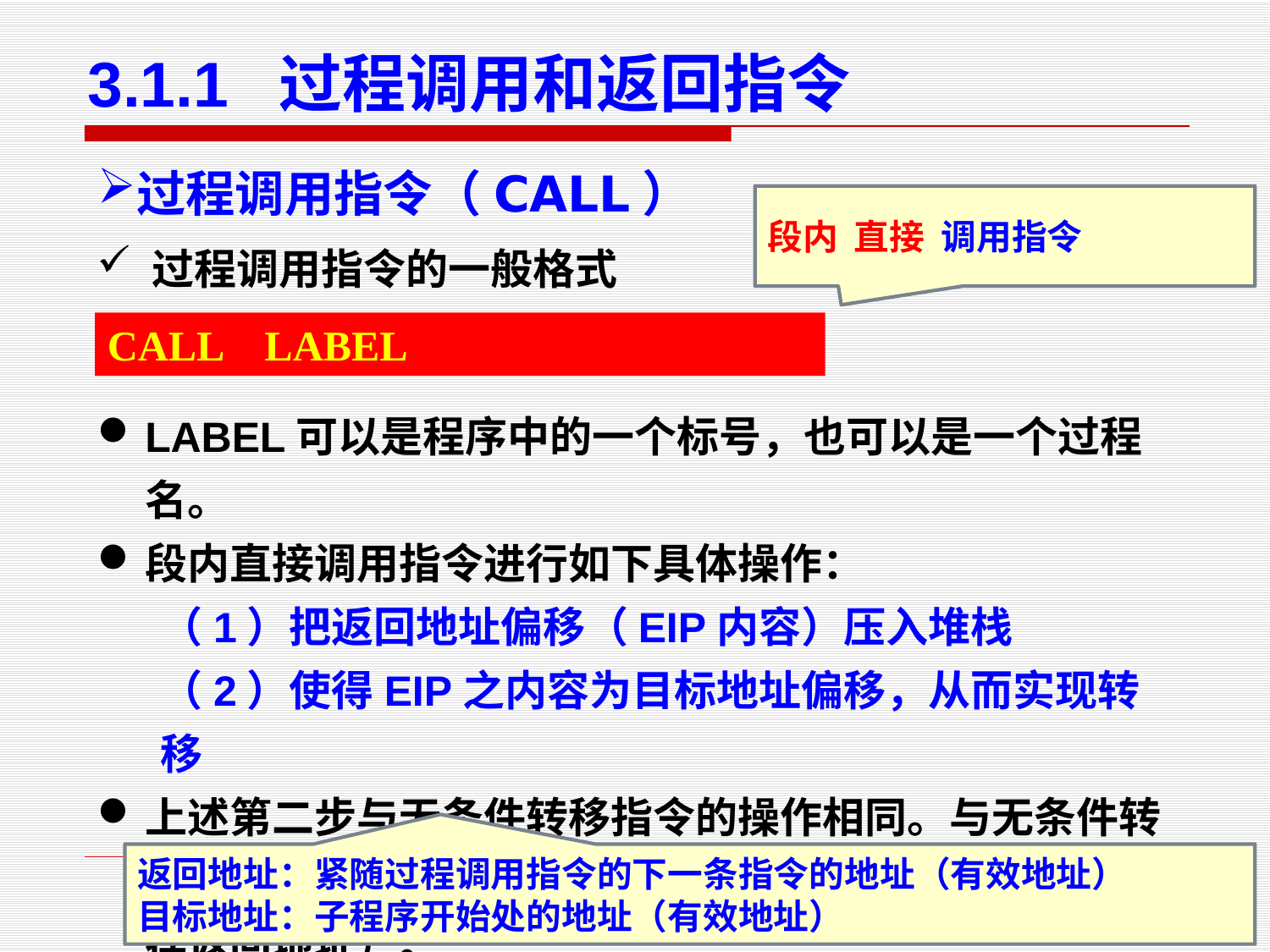

# 3.1.1  过程调用和返回指令
过程调用指令（CALL）
段内  直接  调用指令
 过程调用指令的一般格式
CALL    LABEL
LABEL可以是程序中的一个标号，也可以是一个过程名。
段内直接调用指令进行如下具体操作：
（1）把返回地址偏移（EIP内容）压入堆栈
（2）使得EIP之内容为目标地址偏移，从而实现转移
上述第二步与无条件转移指令的操作相同。与无条件转移指令相比，过程调用指令CALL只是多了第一步（保存返回地址）。
返回地址：紧随过程调用指令的下一条指令的地址（有效地址）
目标地址：子程序开始处的地址（有效地址）